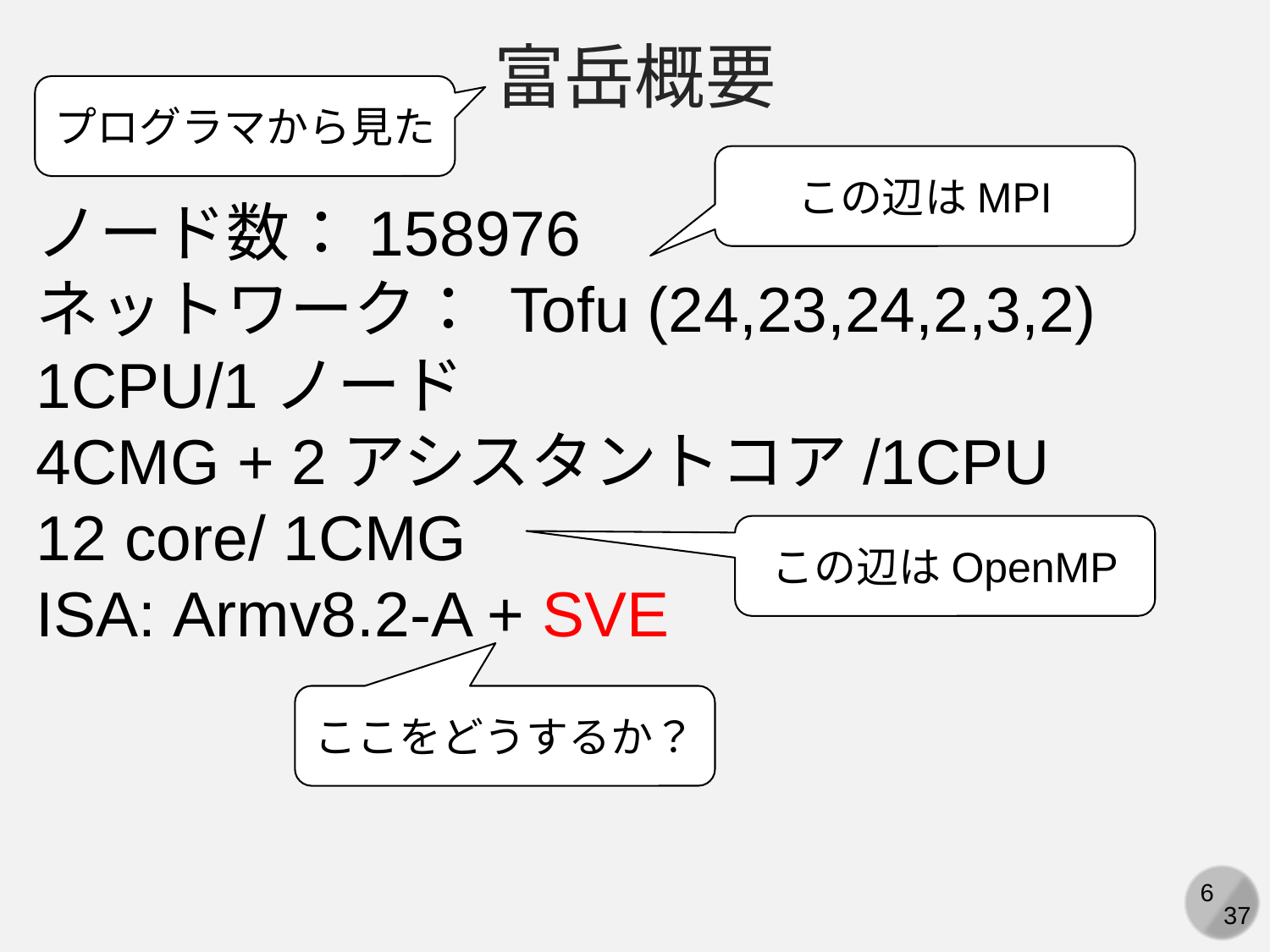

富岳概要
プログラマから見た
この辺はMPI
ノード数：158976
ネットワーク： Tofu (24,23,24,2,3,2)
1CPU/1ノード
4CMG + 2アシスタントコア/1CPU
12 core/ 1CMG
ISA: Armv8.2-A + SVE
この辺はOpenMP
ここをどうするか？